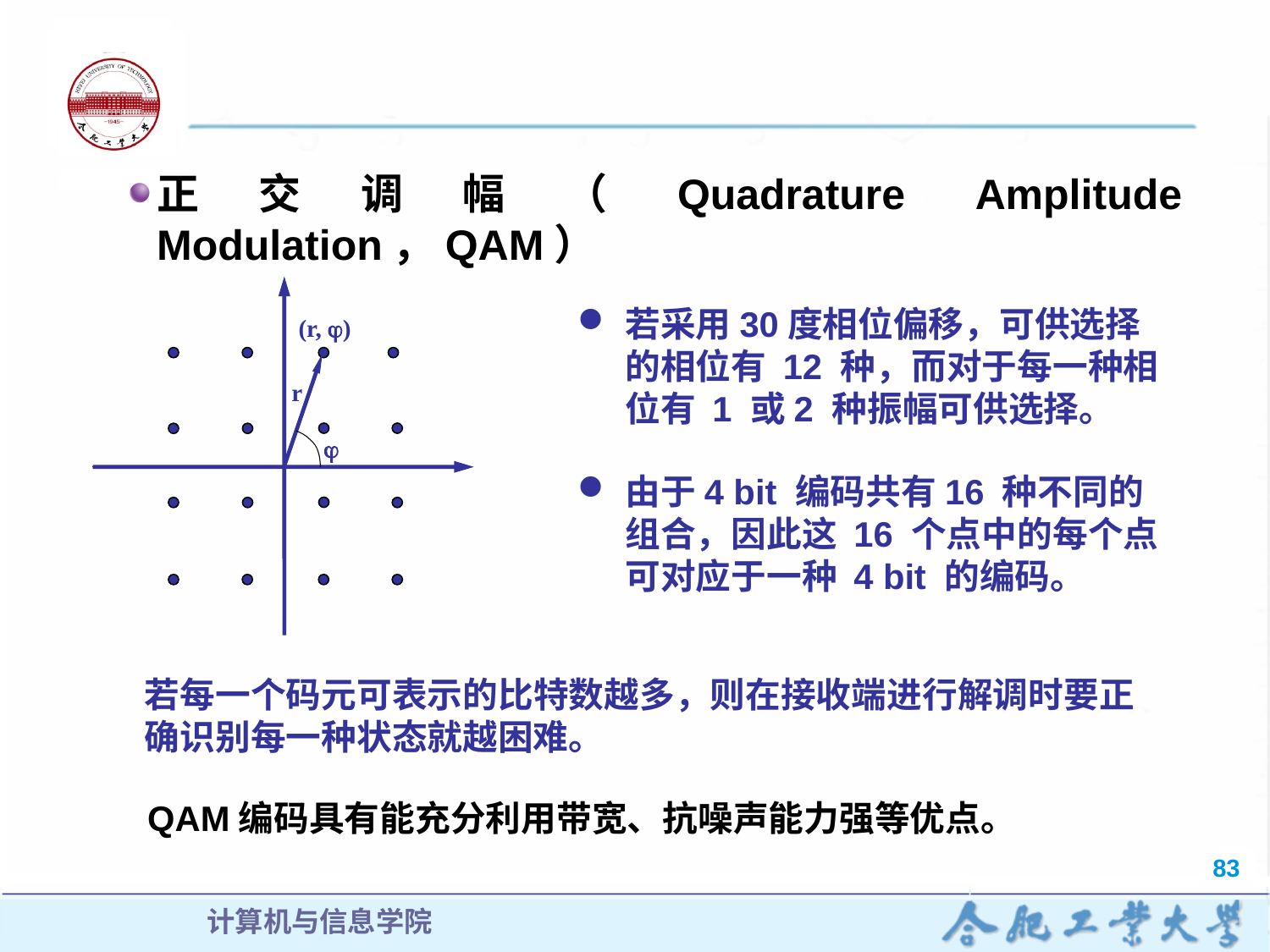

正交调幅（Quadrature Amplitude Modulation，QAM）

(r, ϕ)

r

ϕ

若采用30度相位偏移，可供选择的相位有 12 种，而对于每一种相位有 1 或2 种振幅可供选择。
由于4 bit 编码共有16 种不同的组合，因此这 16 个点中的每个点可对应于一种 4 bit 的编码。
若每一个码元可表示的比特数越多，则在接收端进行解调时要正确识别每一种状态就越困难。
QAM编码具有能充分利用带宽、抗噪声能力强等优点。